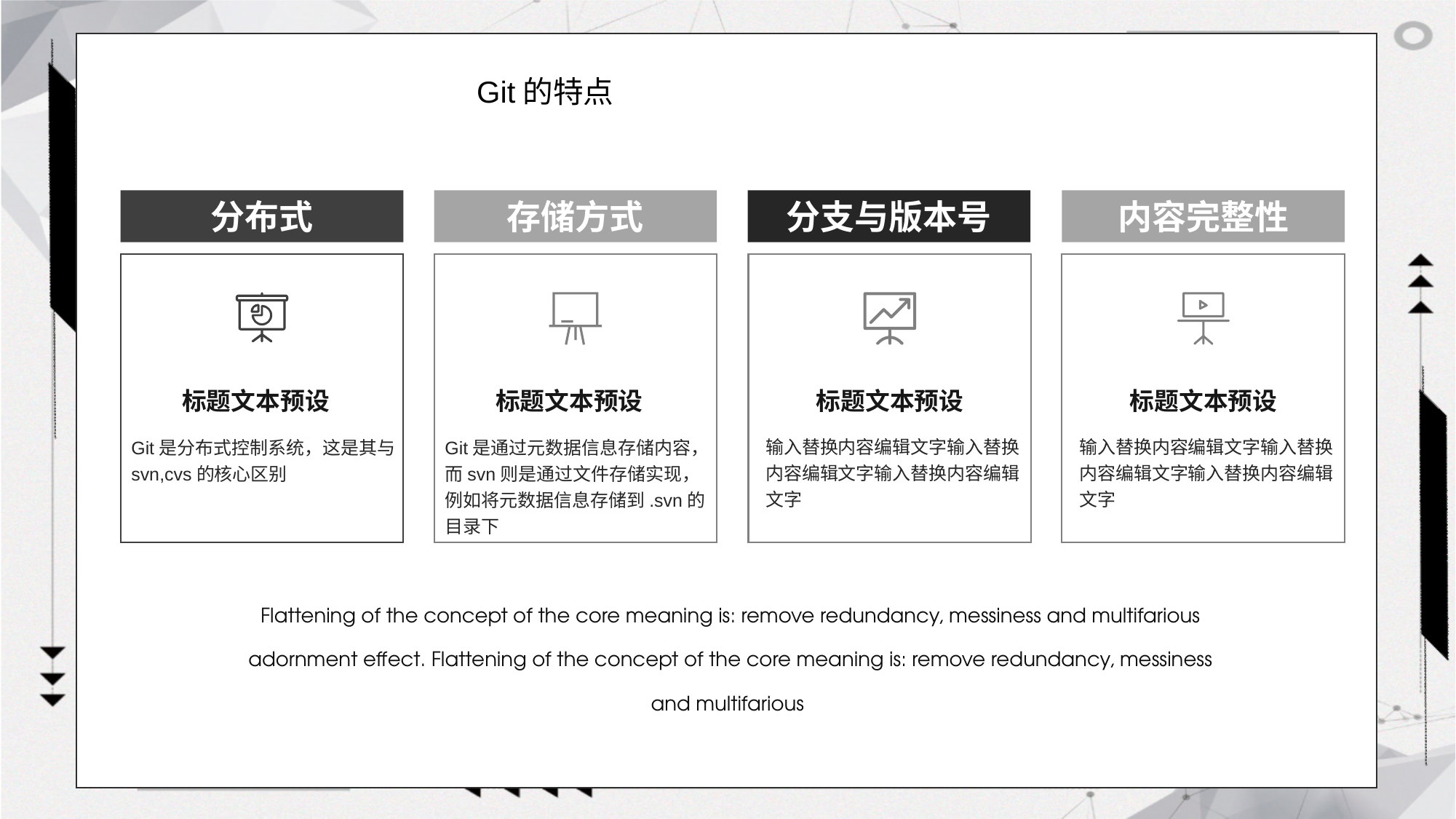

# Git的特点
分布式

存储方式

分支与版本号

内容完整性

标题文本预设
标题文本预设
标题文本预设
标题文本预设
输入替换内容编辑文字输入替换内容编辑文字输入替换内容编辑文字
输入替换内容编辑文字输入替换内容编辑文字输入替换内容编辑文字
Git是分布式控制系统，这是其与svn,cvs的核心区别
Git是通过元数据信息存储内容，而svn则是通过文件存储实现，例如将元数据信息存储到.svn的目录下
Flattening of the concept of the core meaning is: remove redundancy, messiness and multifarious adornment effect. Flattening of the concept of the core meaning is: remove redundancy, messiness and multifarious